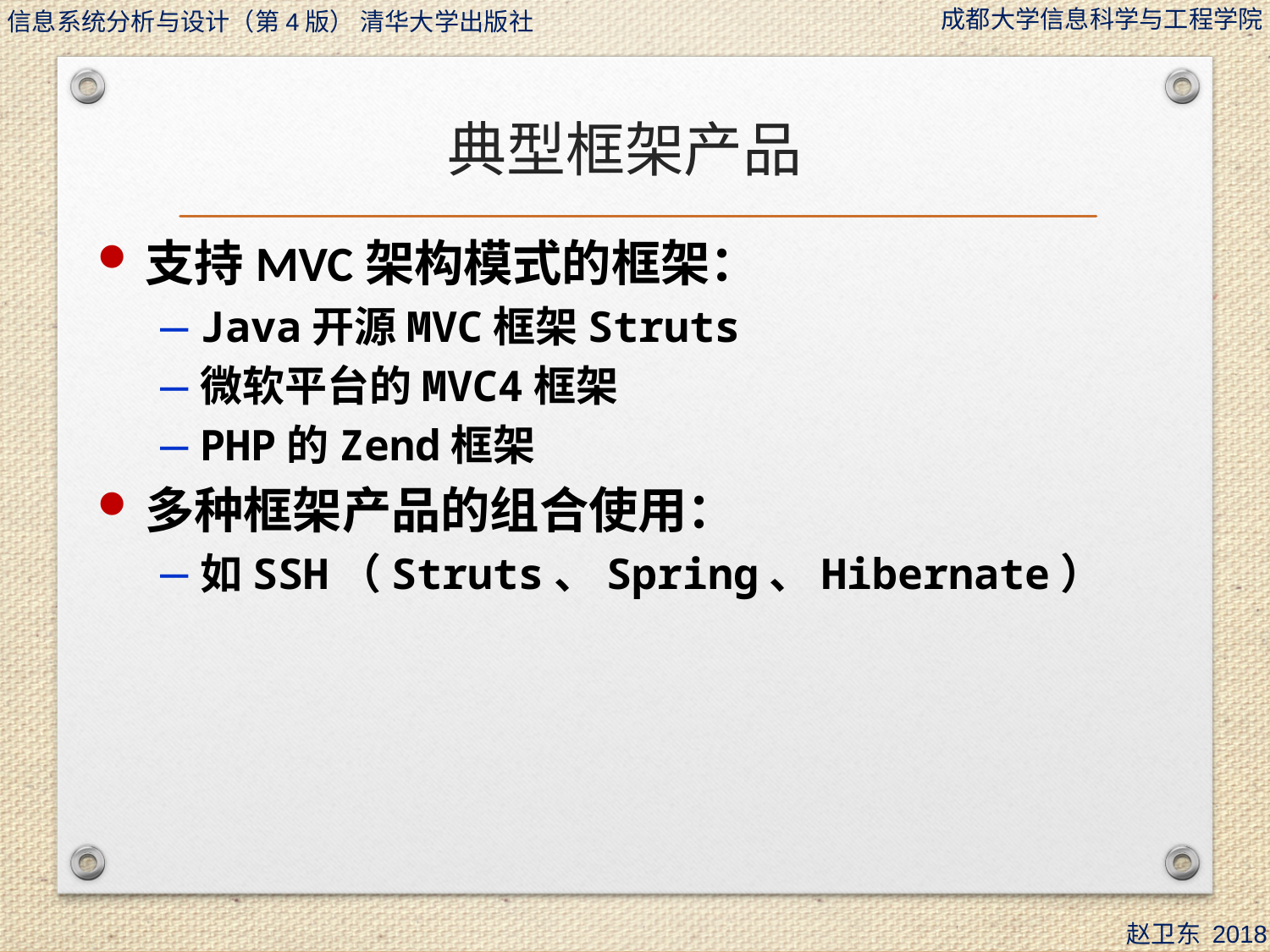

# 典型框架产品
支持MVC架构模式的框架：
Java开源MVC框架Struts
微软平台的MVC4框架
PHP的Zend框架
多种框架产品的组合使用：
如SSH（Struts、Spring、Hibernate）